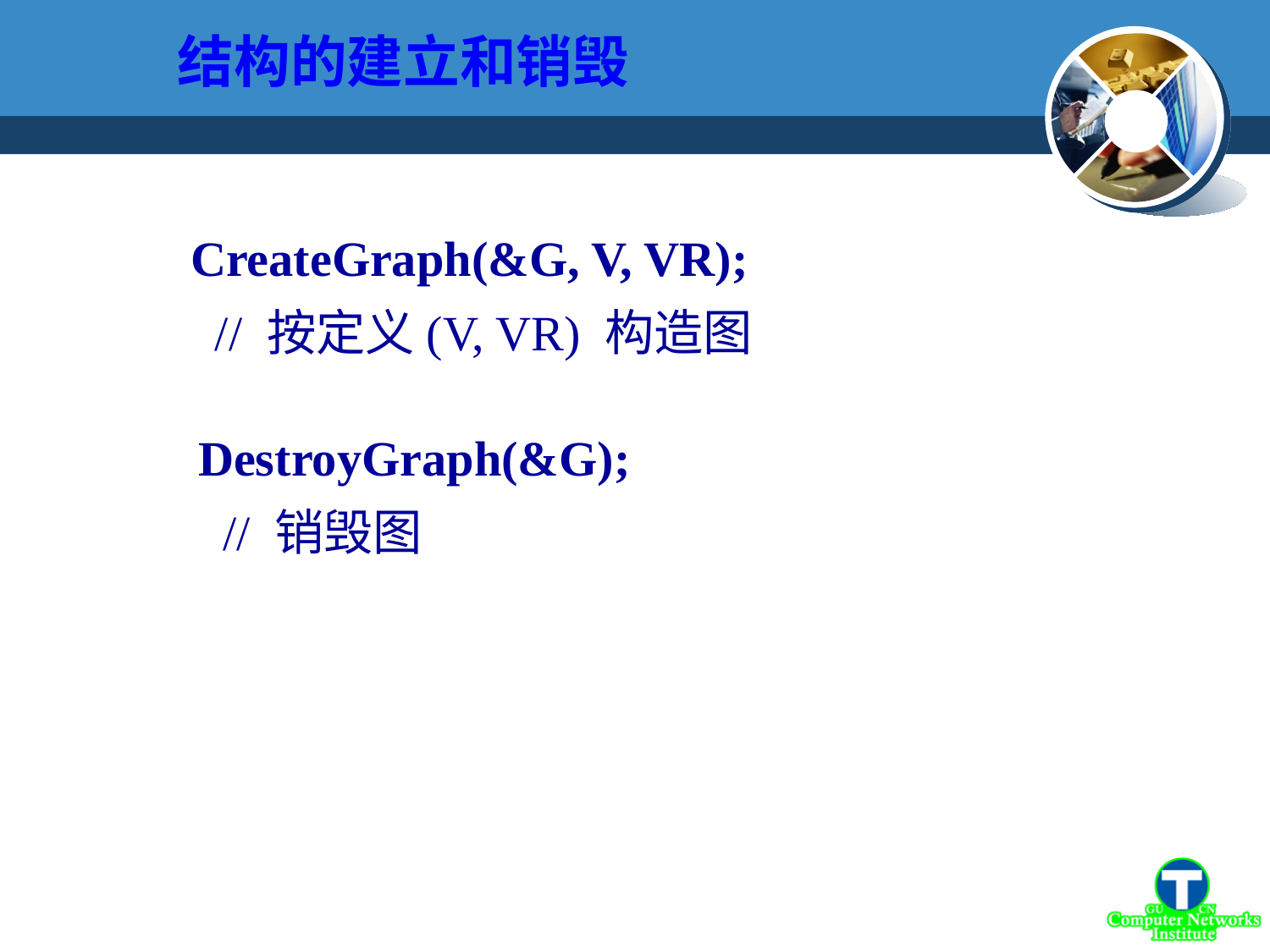

结构的建立和销毁
CreateGraph(&G, V, VR);
  // 按定义(V, VR) 构造图
DestroyGraph(&G);
  // 销毁图
15